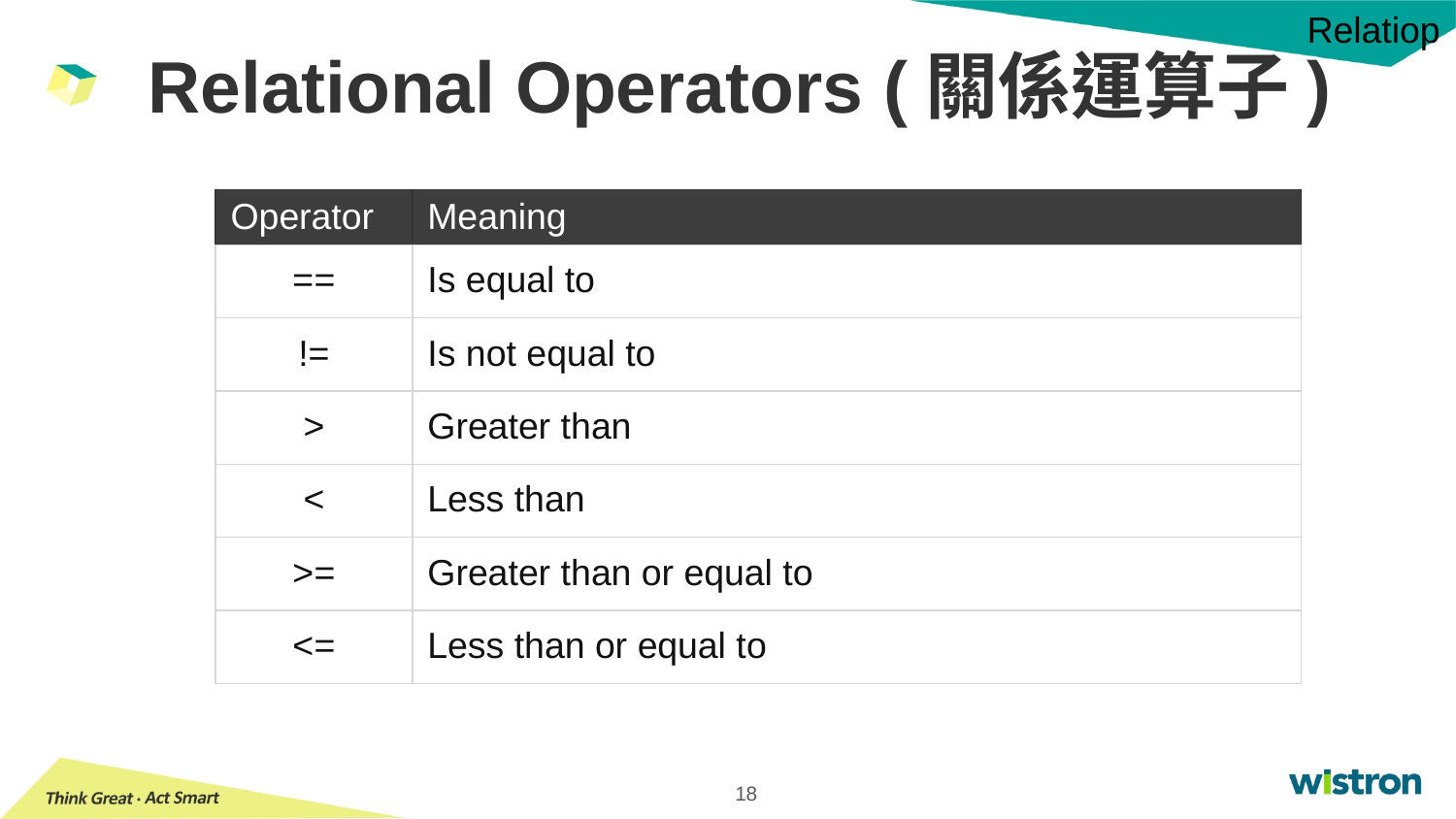

Relatiop
# Relational Operators (關係運算子)
| Operator | Meaning |
| --- | --- |
| == | Is equal to |
| != | Is not equal to |
| > | Greater than |
| < | Less than |
| >= | Greater than or equal to |
| <= | Less than or equal to |
18